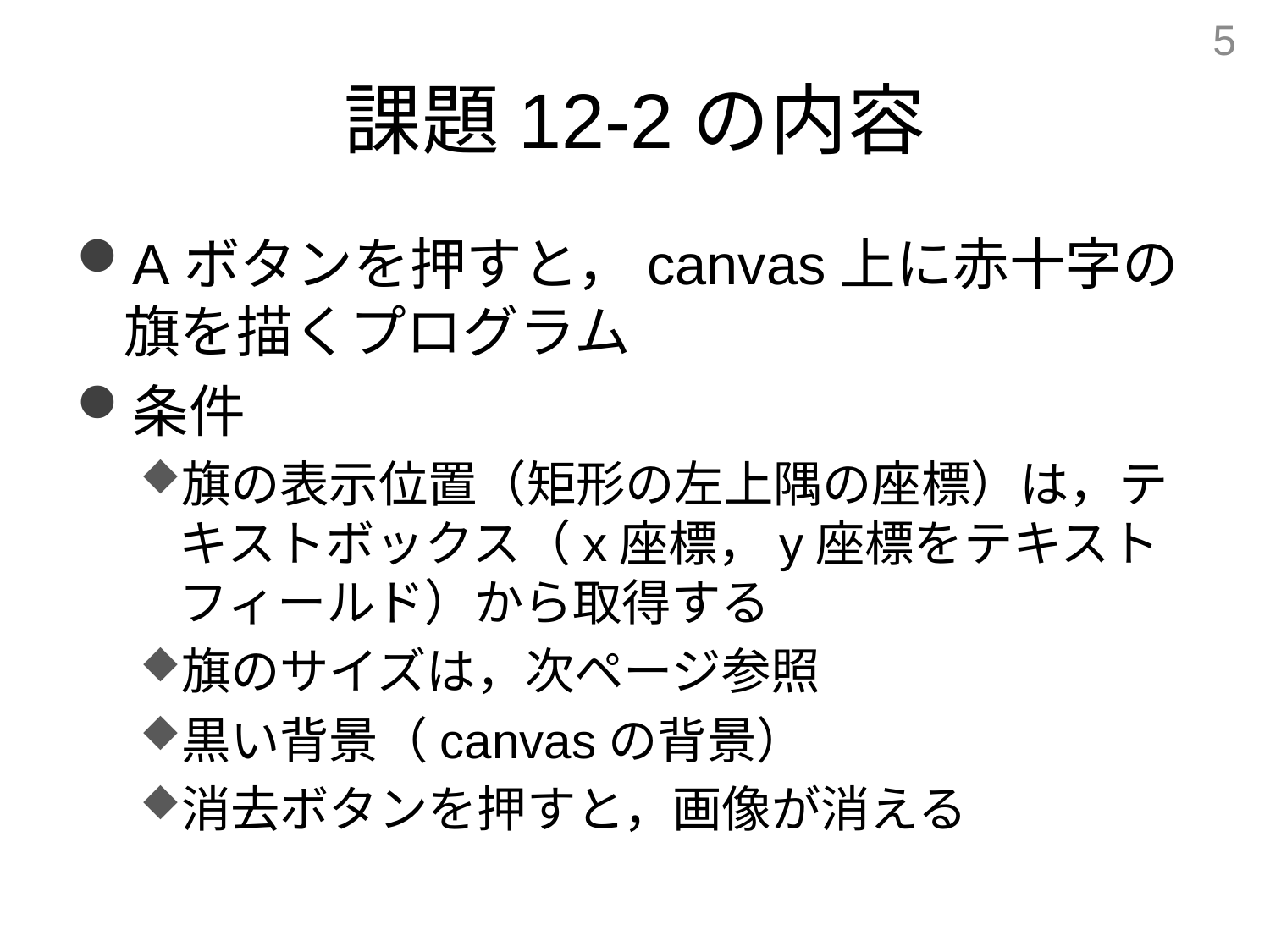

5
# 課題12-2の内容
Aボタンを押すと，canvas上に赤十字の旗を描くプログラム
条件
旗の表示位置（矩形の左上隅の座標）は，テキストボックス（x座標，y座標をテキストフィールド）から取得する
旗のサイズは，次ページ参照
黒い背景（canvasの背景）
消去ボタンを押すと，画像が消える